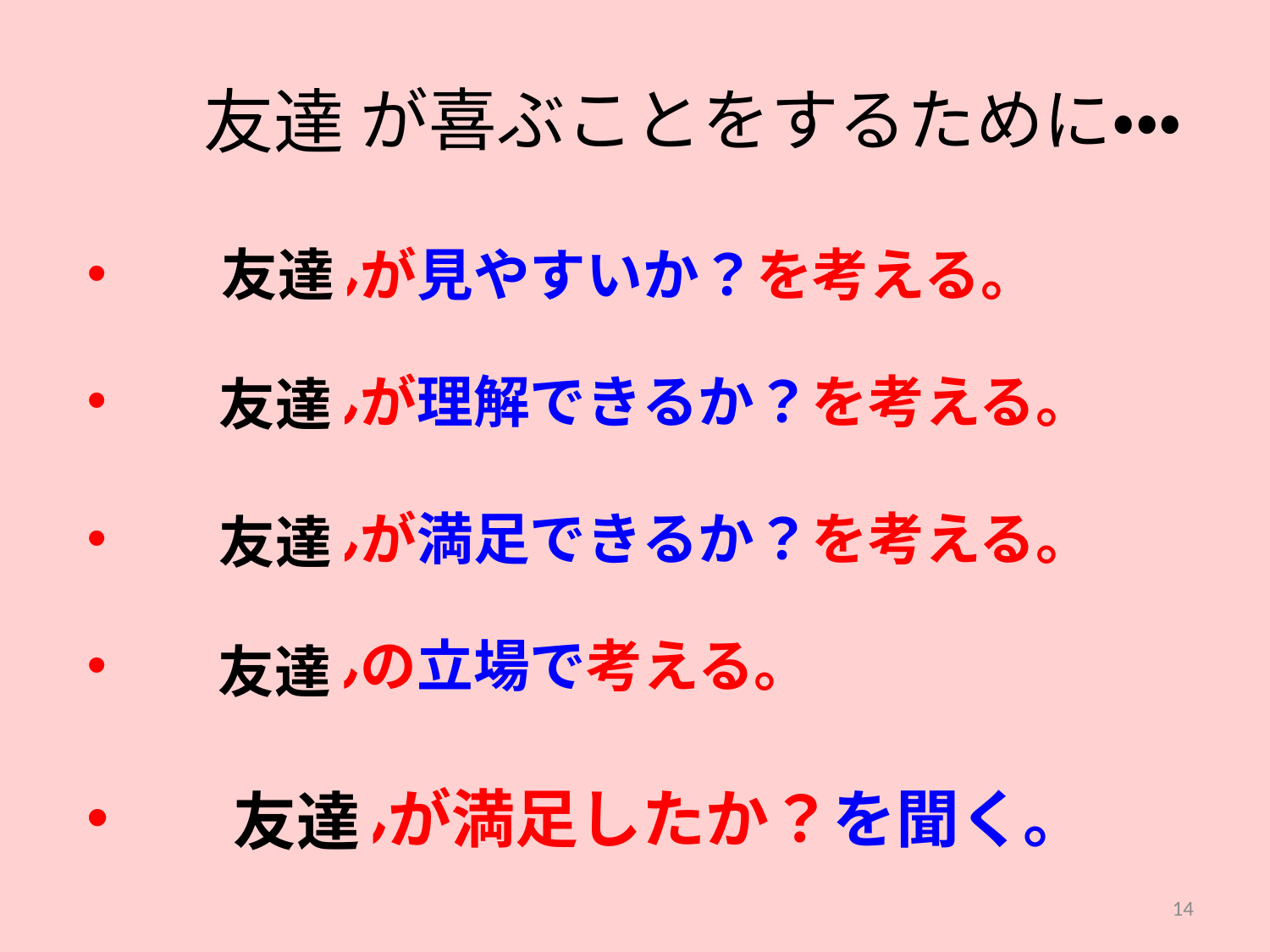

# お客さんが喜ぶことをするために・・・
友達
お客さんが見やすいか？を考える。
友達
お客さんが理解できるか？を考える。
友達
お客さんが満足できるか？を考える。
友達
お客さんの立場で考える。
友達
お客さんが満足したか？を聞く。
友達
14